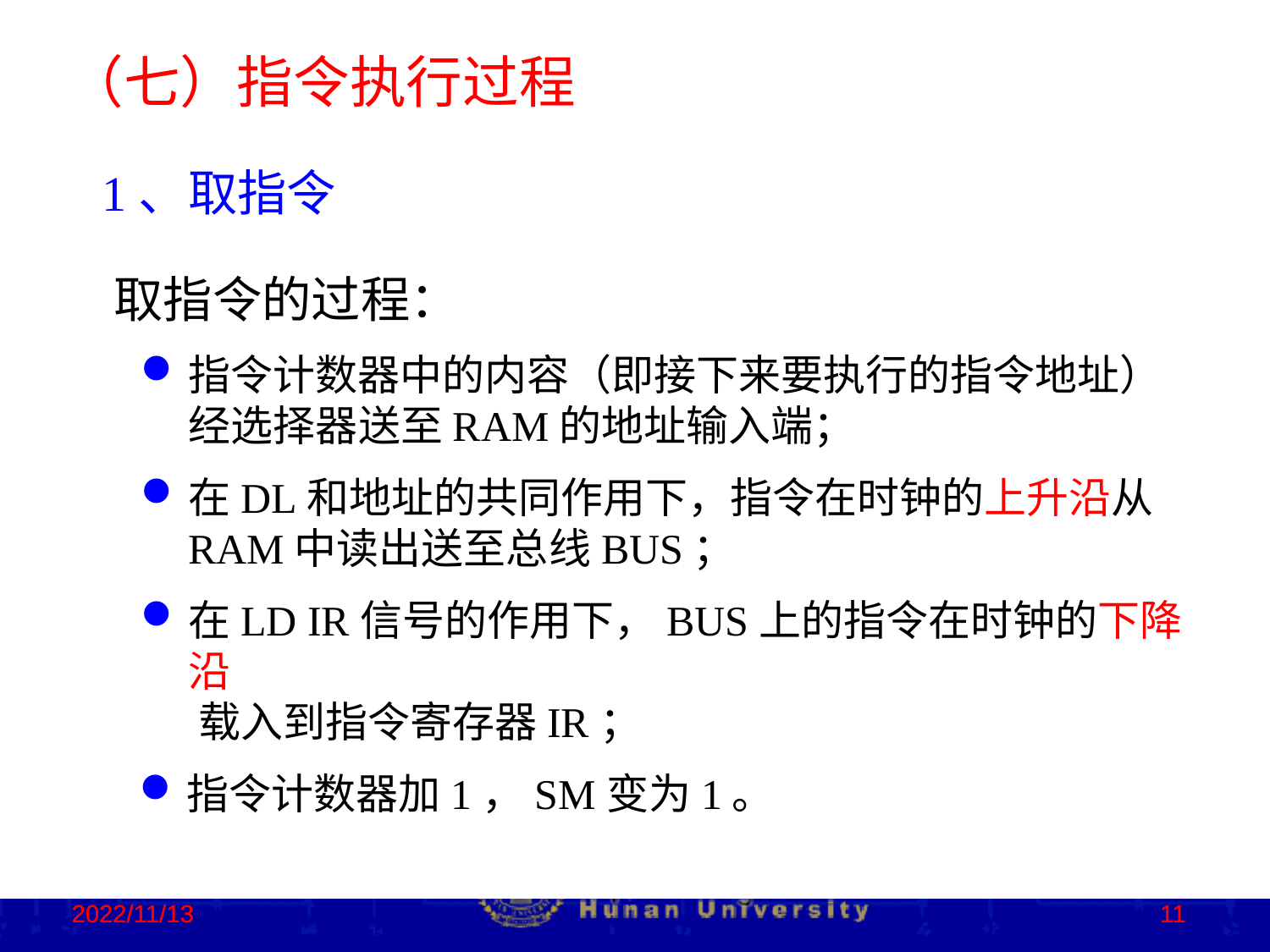

（七）指令执行过程
1、取指令

取指令的过程：
指令计数器中的内容（即接下来要执行的指令地址）
    经选择器送至RAM的地址输入端；
在DL和地址的共同作用下，指令在时钟的上升沿从RAM中读出送至总线BUS；
在LD IR信号的作用下，BUS上的指令在时钟的下降沿
     载入到指令寄存器IR；
指令计数器加1，SM变为1。
2022/11/13
2022/11/13
11
11